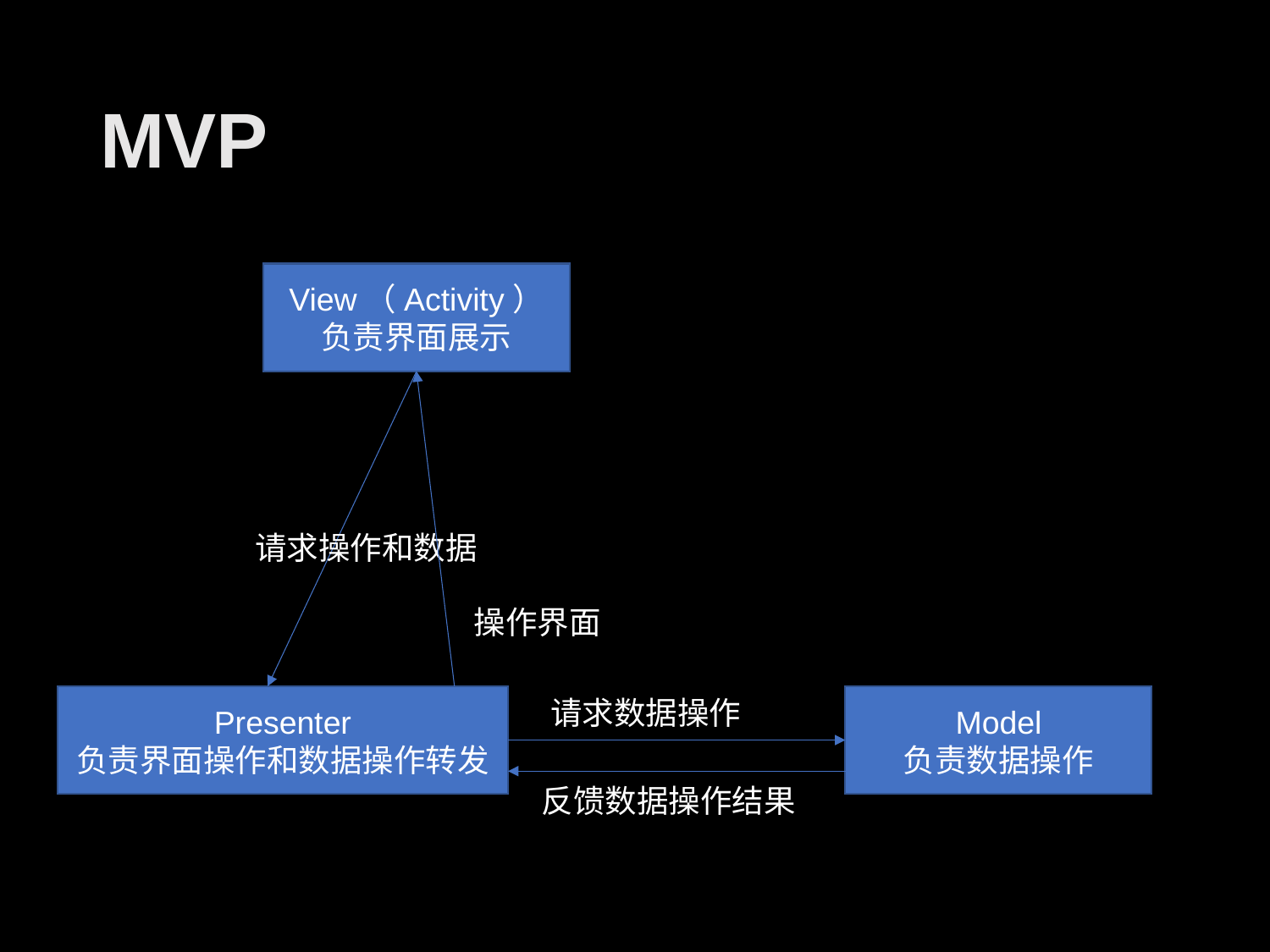

# MVP
View（Activity）
负责界面展示
请求操作和数据
操作界面
Model
负责数据操作
Presenter
负责界面操作和数据操作转发
请求数据操作
反馈数据操作结果